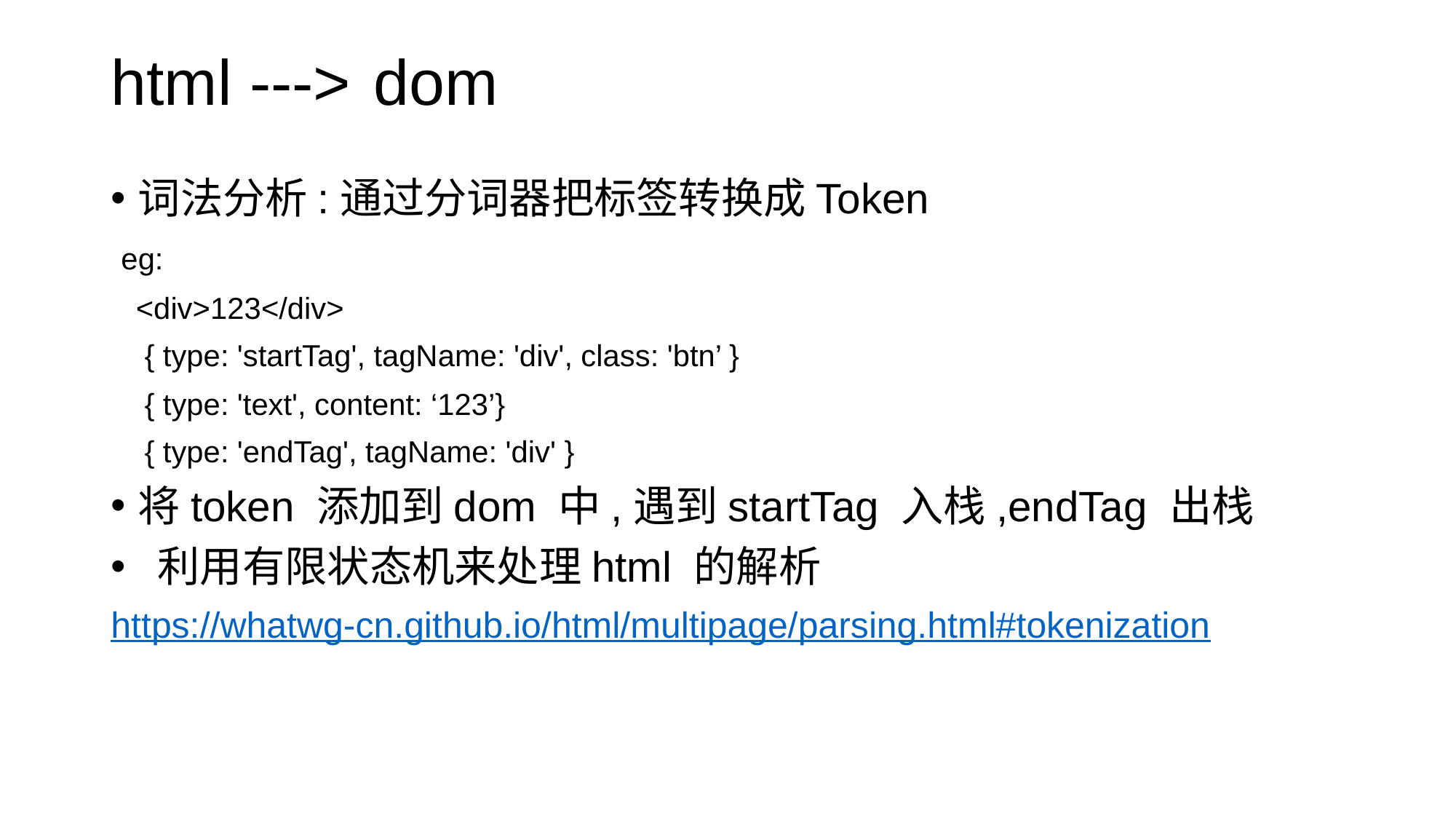

# html --->  dom
词法分析:通过分词器把标签转换成Token
 eg:
   <div>123</div>
    { type: 'startTag', tagName: 'div', class: 'btn’ }
    { type: 'text', content: ‘123’}
    { type: 'endTag', tagName: 'div' }
将token 添加到dom 中,遇到startTag 入栈,endTag 出栈
 利用有限状态机来处理html 的解析
https://whatwg-cn.github.io/html/multipage/parsing.html#tokenization